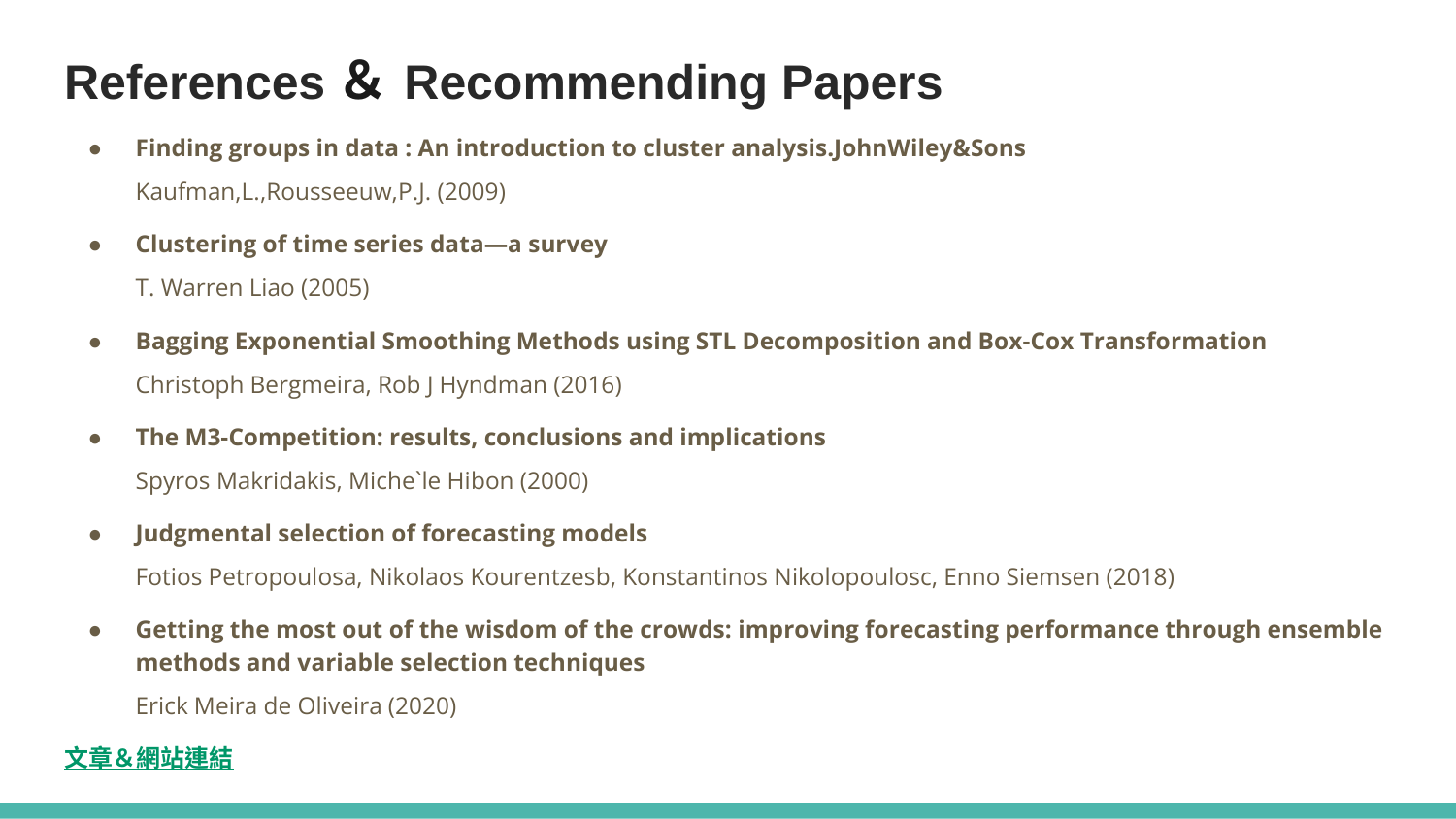

# References＆Recommending Papers
Finding groups in data : An introduction to cluster analysis.JohnWiley&Sons
Kaufman,L.,Rousseeuw,P.J. (2009)
Clustering of time series data—a survey
T. Warren Liao (2005)
Bagging Exponential Smoothing Methods using STL Decomposition and Box-Cox Transformation
Christoph Bergmeira, Rob J Hyndman (2016)
The M3-Competition: results, conclusions and implications
Spyros Makridakis, Miche`le Hibon (2000)
Judgmental selection of forecasting models
Fotios Petropoulosa, Nikolaos Kourentzesb, Konstantinos Nikolopoulosc, Enno Siemsen (2018)
Getting the most out of the wisdom of the crowds: improving forecasting performance through ensemble methods and variable selection techniques
Erick Meira de Oliveira (2020)
文章＆網站連結